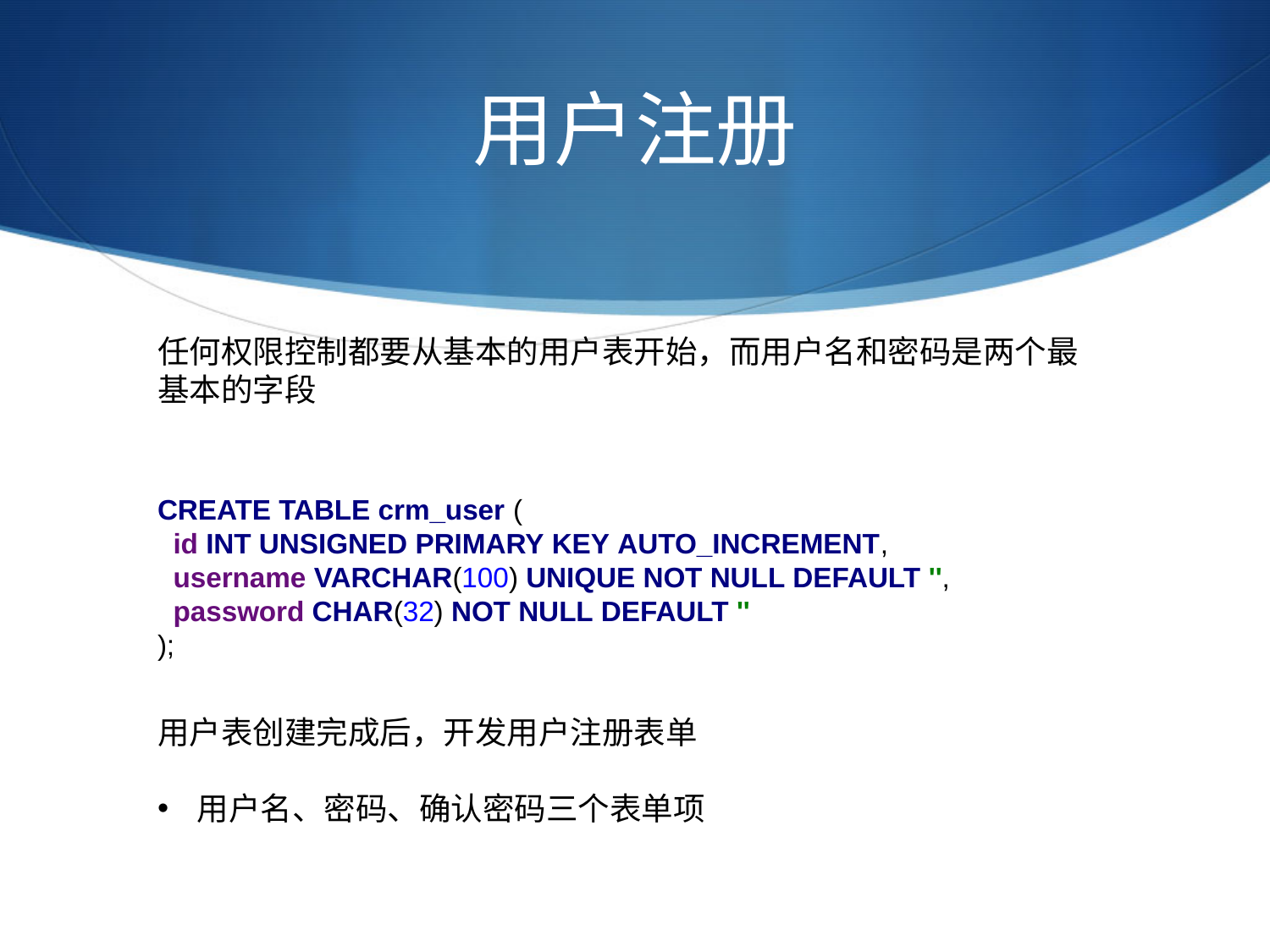

# 用户注册
任何权限控制都要从基本的用户表开始，而用户名和密码是两个最基本的字段

用户表创建完成后，开发用户注册表单

用户名、密码、确认密码三个表单项
CREATE TABLE crm_user (
  id INT UNSIGNED PRIMARY KEY AUTO_INCREMENT,
  username VARCHAR(100) UNIQUE NOT NULL DEFAULT '',
  password CHAR(32) NOT NULL DEFAULT ''
);